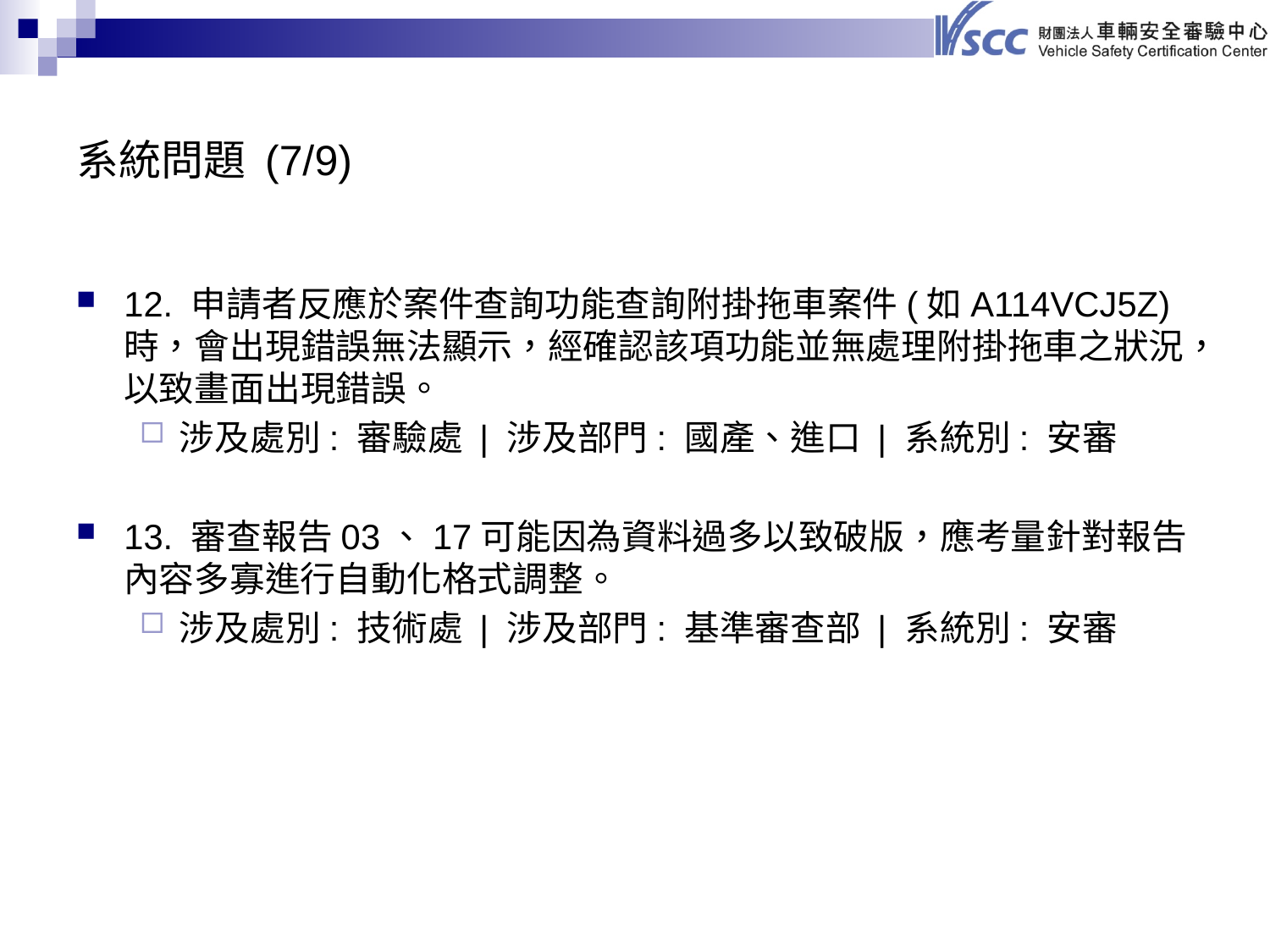

# 系統問題 (7/9)
12. 申請者反應於案件查詢功能查詢附掛拖車案件(如A114VCJ5Z)時，會出現錯誤無法顯示，經確認該項功能並無處理附掛拖車之狀況，以致畫面出現錯誤。
涉及處別: 審驗處 | 涉及部門: 國產、進口 | 系統別: 安審

13. 審查報告03、17可能因為資料過多以致破版，應考量針對報告內容多寡進行自動化格式調整。
涉及處別: 技術處 | 涉及部門: 基準審查部 | 系統別: 安審